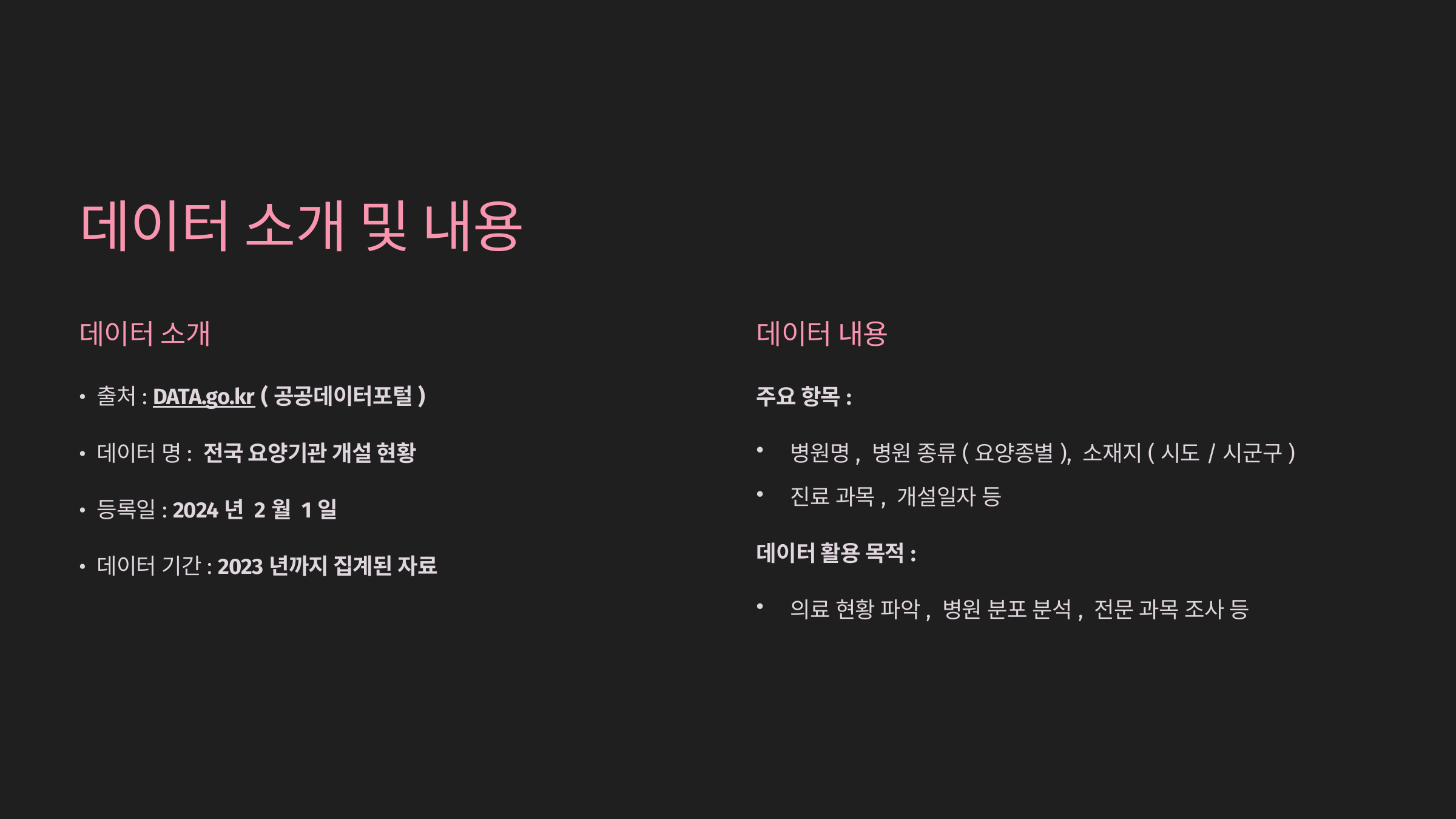

데이터 소개 및 내용
데이터 소개
데이터 내용
• 출처: DATA.go.kr (공공데이터포털)
주요 항목:
• 데이터 명: 전국 요양기관 개설 현황
병원명, 병원 종류(요양종별), 소재지(시도/시군구)
진료 과목, 개설일자 등
• 등록일: 2024년 2월 1일
데이터 활용 목적:
• 데이터 기간: 2023년까지 집계된 자료
의료 현황 파악, 병원 분포 분석, 전문 과목 조사 등